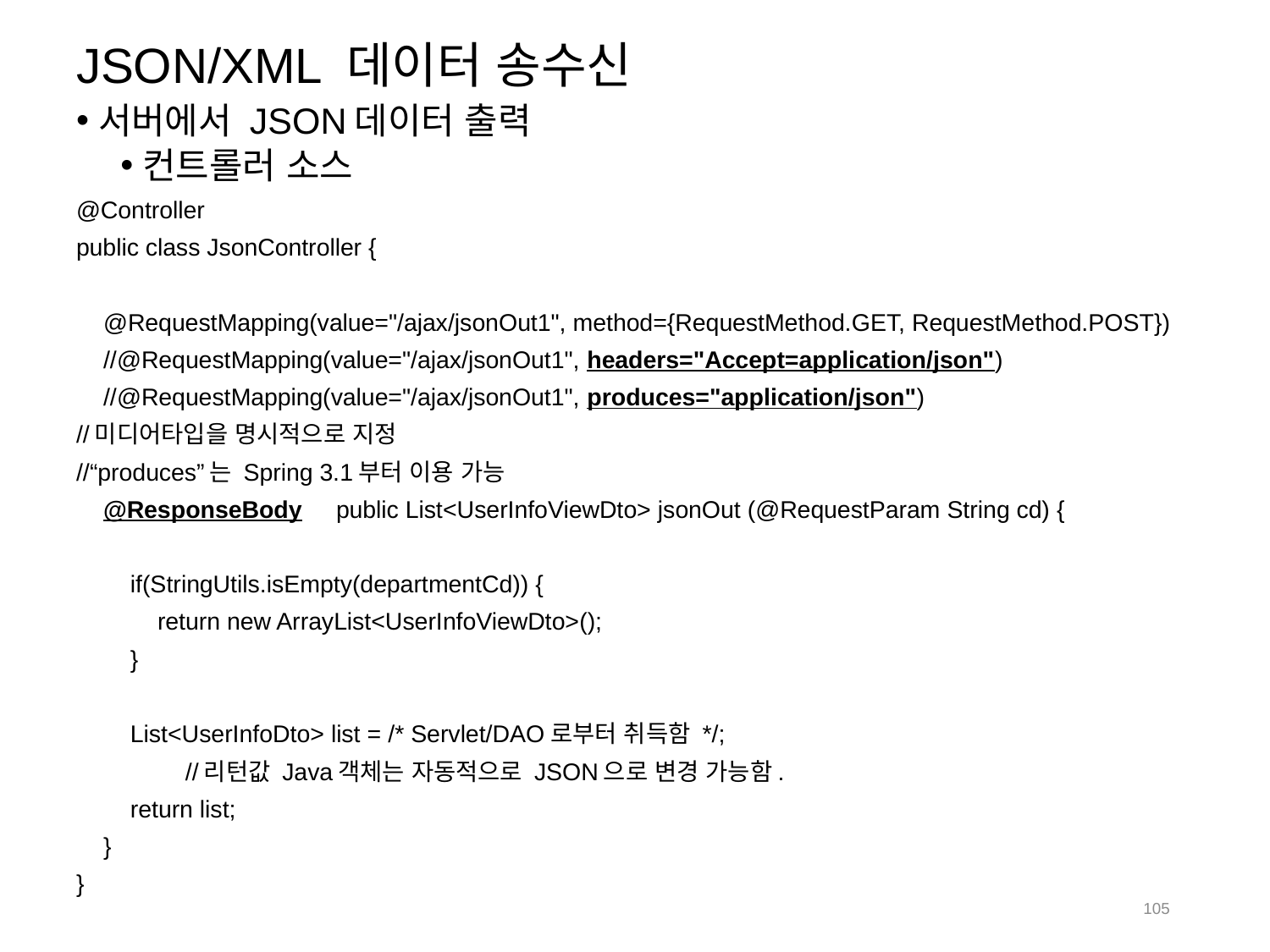

# JSON/XML 데이터 송수신
서버에서 JSON데이터 출력
컨트롤러 소스
@Controller
public class JsonController {

    @RequestMapping(value="/ajax/jsonOut1", method={RequestMethod.GET, RequestMethod.POST})
    //@RequestMapping(value="/ajax/jsonOut1", headers="Accept=application/json")
    //@RequestMapping(value="/ajax/jsonOut1", produces="application/json")
//미디어타입을 명시적으로 지정
//“produces”는 Spring 3.1부터 이용 가능
    @ResponseBody     public List<UserInfoViewDto> jsonOut (@RequestParam String cd) {

        if(StringUtils.isEmpty(departmentCd)) {
            return new ArrayList<UserInfoViewDto>();
        }

        List<UserInfoDto> list = /* Servlet/DAO로부터 취득함 */;
	//리턴값 Java객체는 자동적으로 JSON으로 변경 가능함.
        return list;
    }
}
105